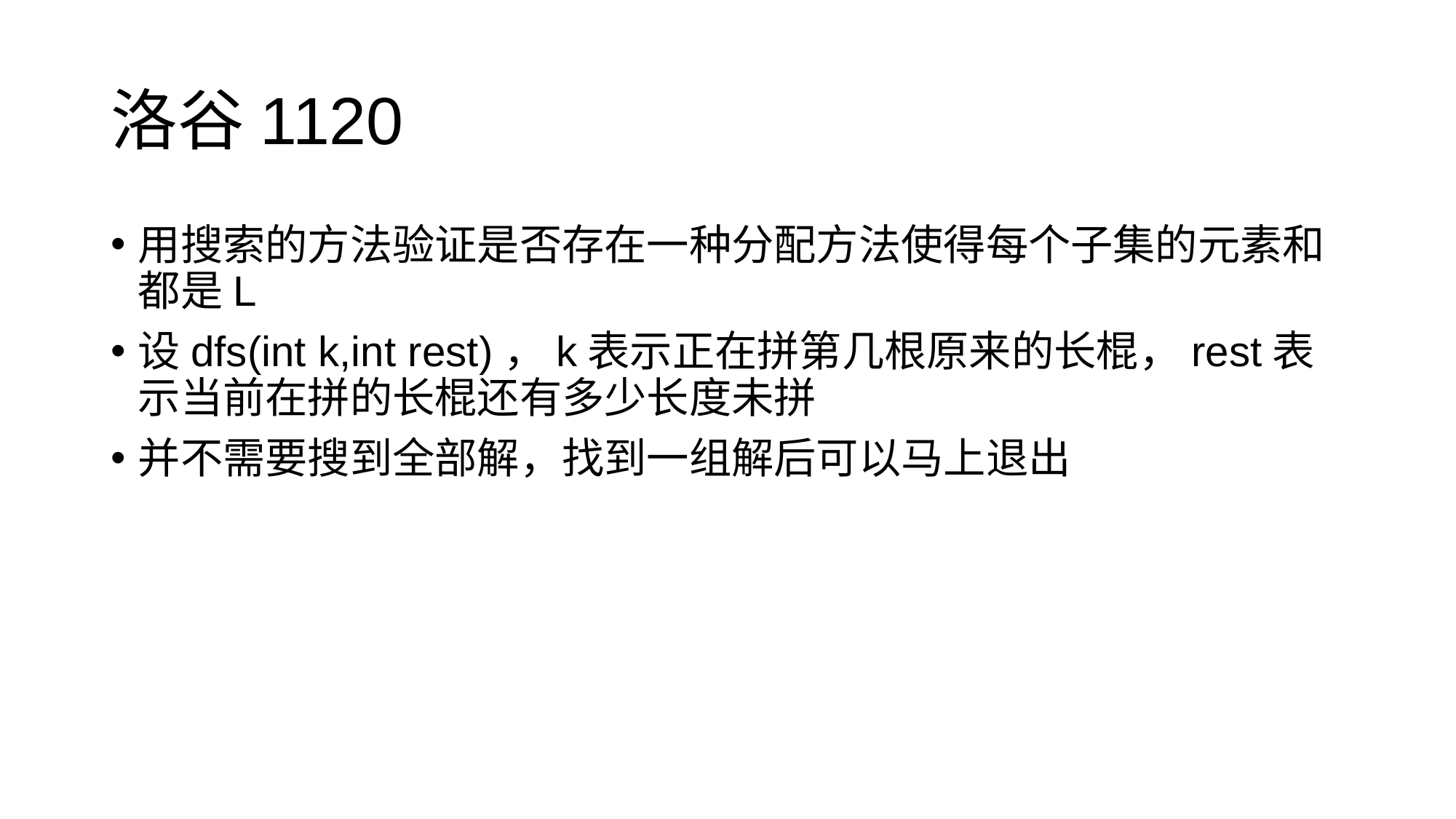

# 洛谷1120
用搜索的方法验证是否存在一种分配方法使得每个子集的元素和都是L
设dfs(int k,int rest)，k表示正在拼第几根原来的长棍，rest表示当前在拼的长棍还有多少长度未拼
并不需要搜到全部解，找到一组解后可以马上退出